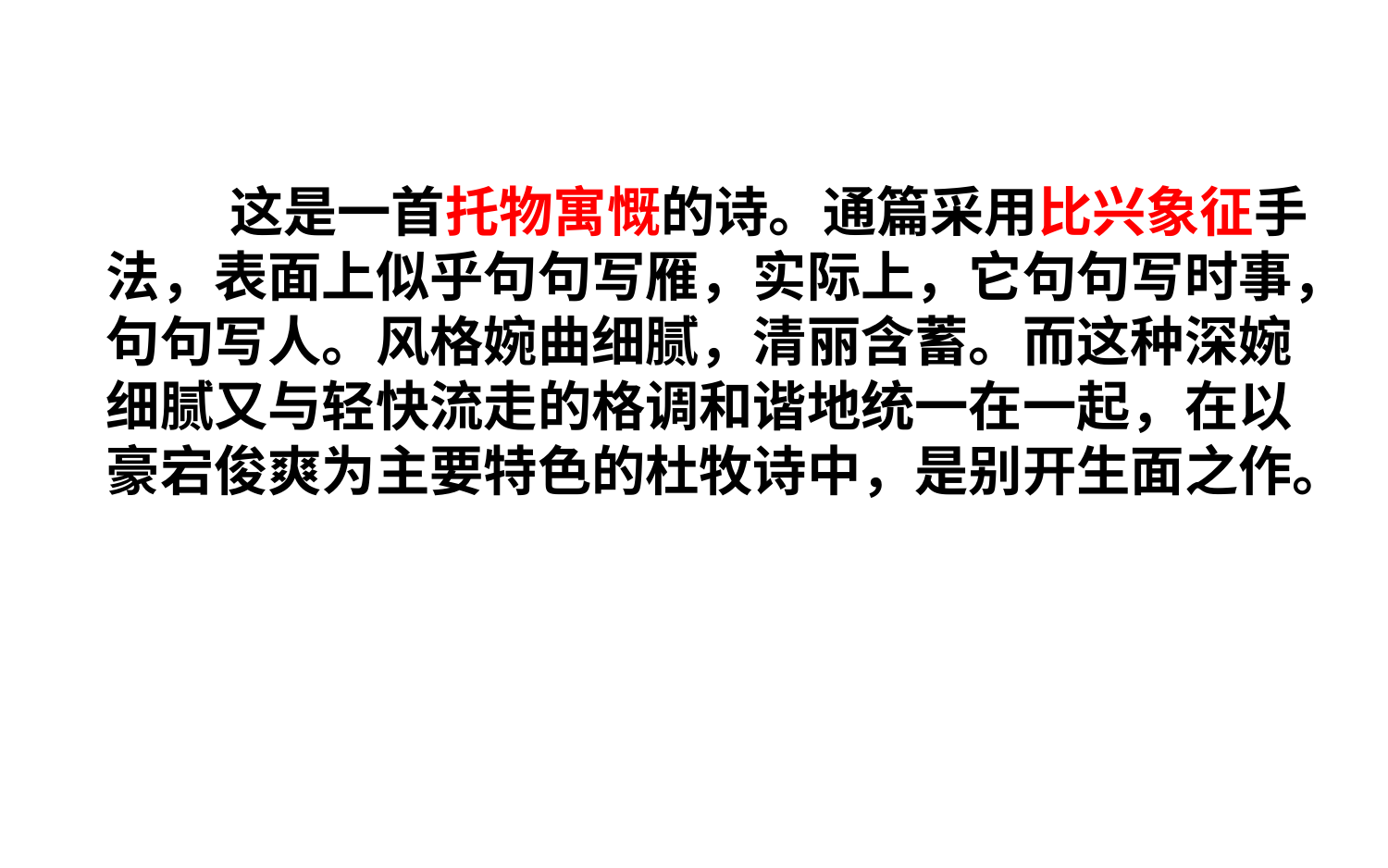

这是一首托物寓慨的诗。通篇采用比兴象征手法，表面上似乎句句写雁，实际上，它句句写时事，句句写人。风格婉曲细腻，清丽含蓄。而这种深婉细腻又与轻快流走的格调和谐地统一在一起，在以豪宕俊爽为主要特色的杜牧诗中，是别开生面之作。